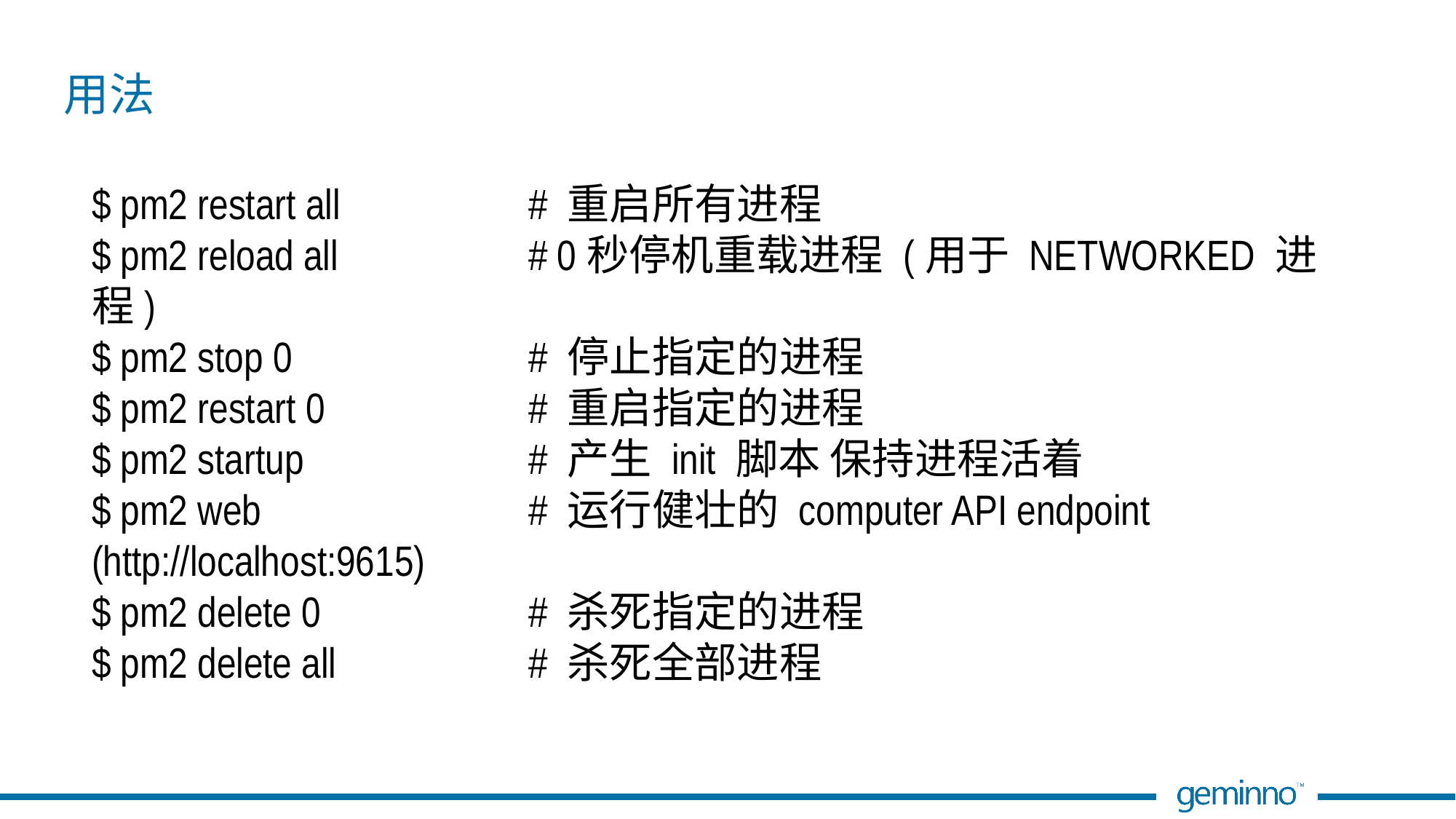

# 用法
$ pm2 restart all        		# 重启所有进程
$ pm2 reload all         	# 0秒停机重载进程 (用于 NETWORKED 进程)
$ pm2 stop 0             		# 停止指定的进程
$ pm2 restart 0         	 	# 重启指定的进程
$ pm2 startup            	# 产生 init 脚本 保持进程活着
$ pm2 web                		# 运行健壮的 computer API endpoint (http://localhost:9615)
$ pm2 delete 0           	# 杀死指定的进程
$ pm2 delete all         	# 杀死全部进程